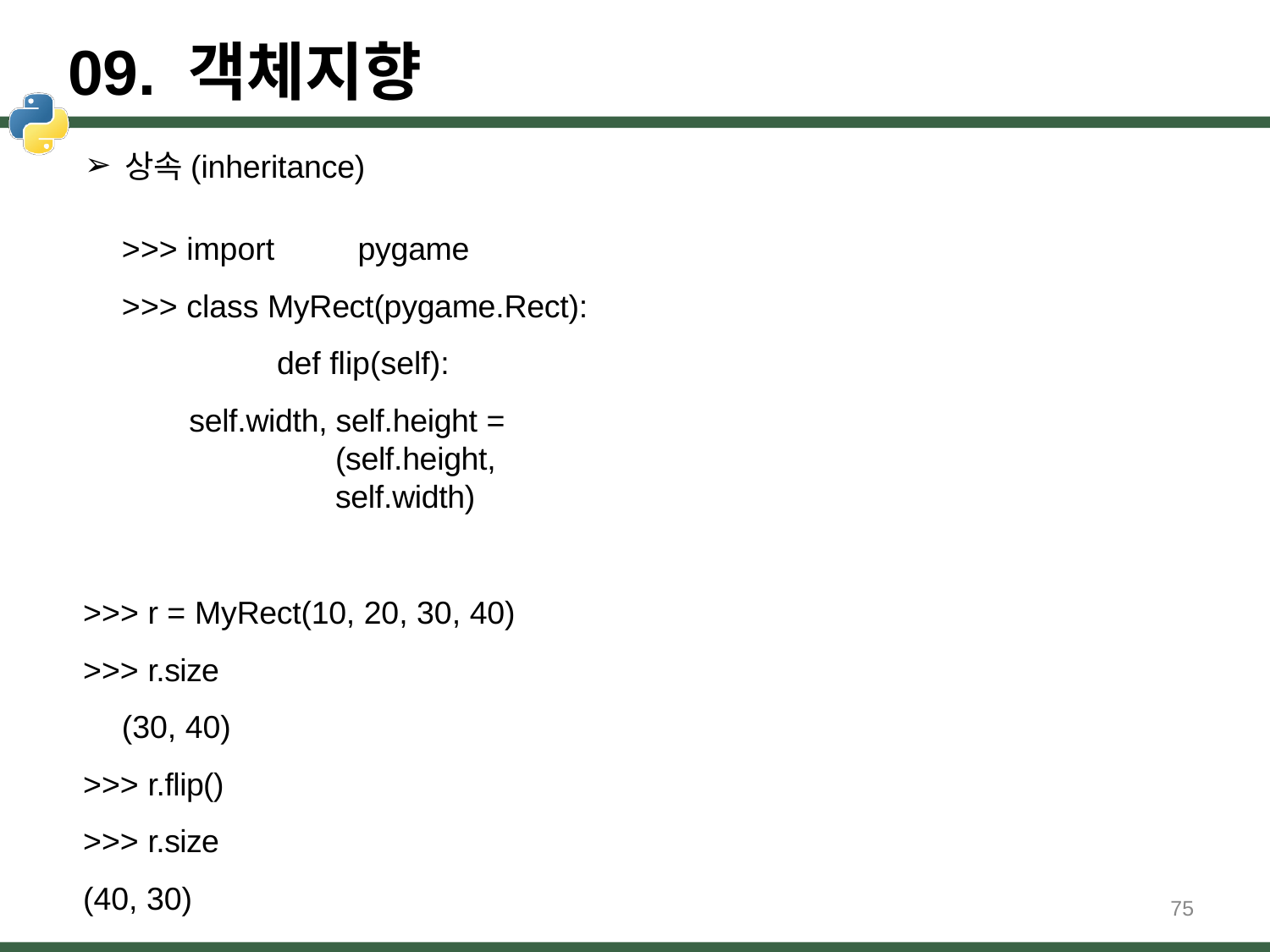

# 09. 객체지향

상속(inheritance)

>>> import	pygame
>>> class MyRect(pygame.Rect):  def flip(self):
self.width, self.height = (self.height, self.width)

>>> r = MyRect(10, 20, 30, 40)
>>> r.size  (30, 40)
>>> r.flip()
>>> r.size
(40, 30)
75